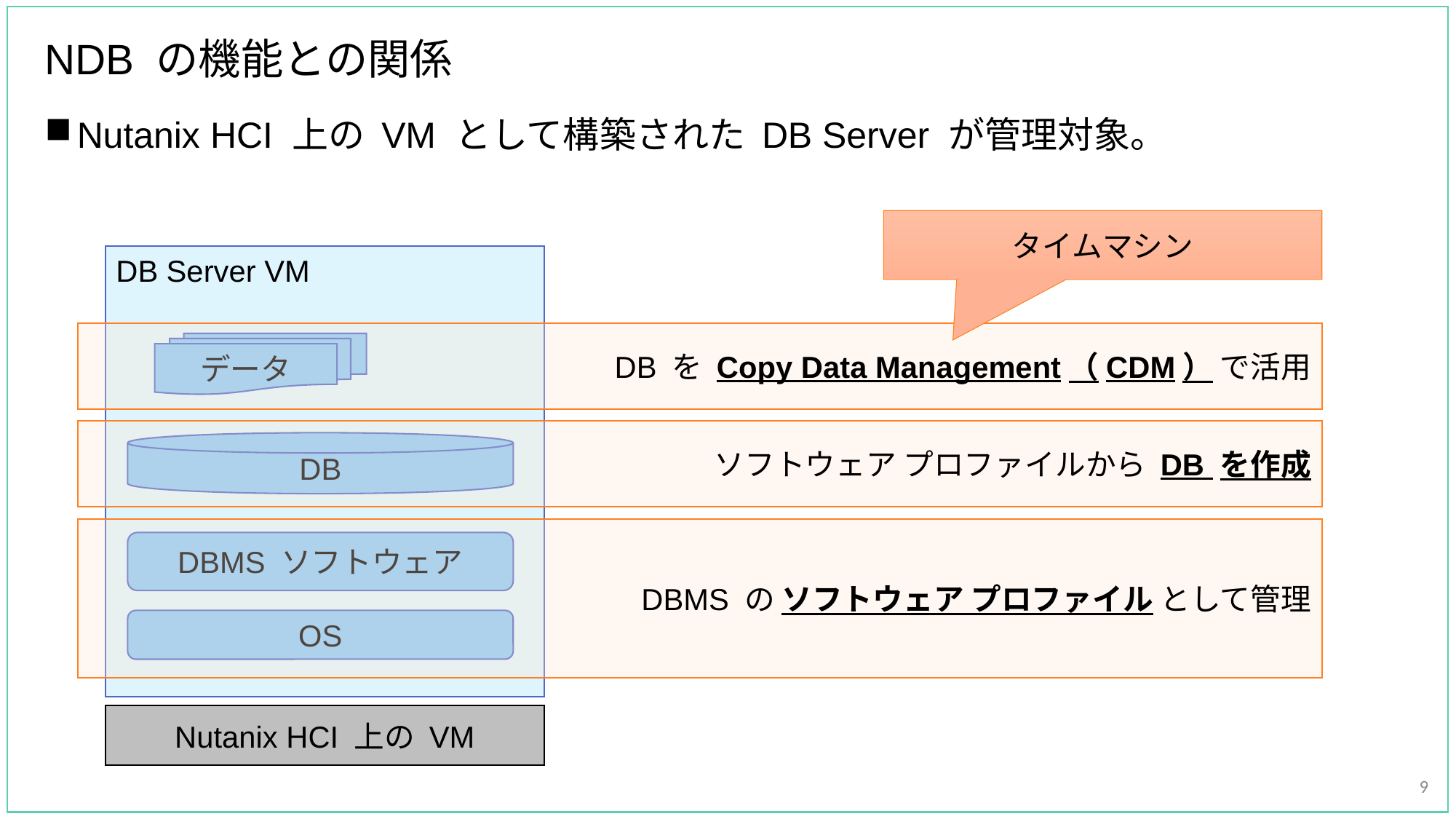

# NDB の機能との関係
Nutanix HCI 上の VM として構築された DB Server が管理対象。
タイムマシン
DB Server VM
DB を Copy Data Management（CDM） で活用
データ
ソフトウェア プロファイルから DB を作成
DB
DBMS の ソフトウェア プロファイル として管理
DBMS ソフトウェア
OS
Nutanix HCI 上の VM
9